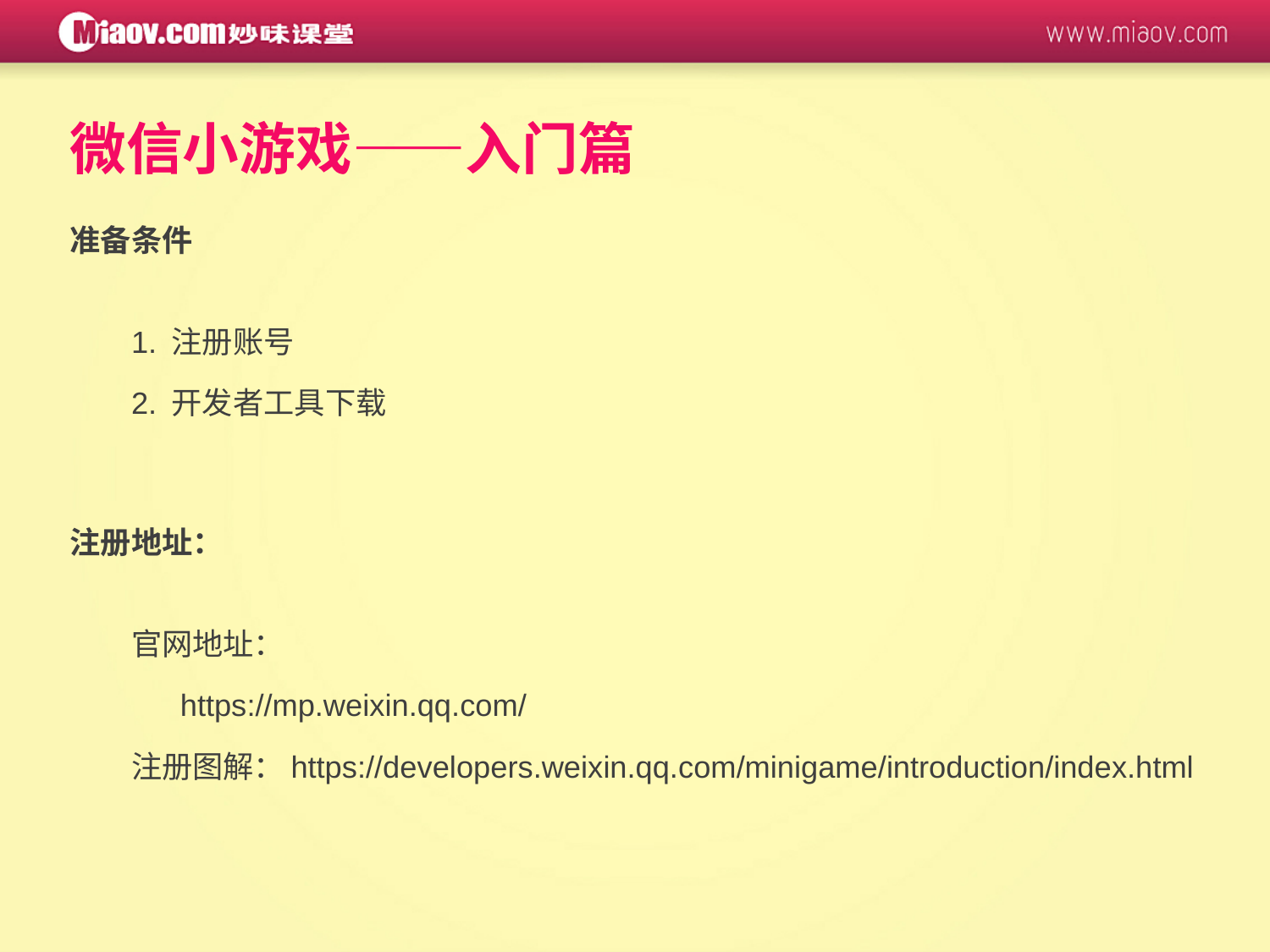

微信小游戏——入门篇

准备条件

1. 注册账号
2. 开发者工具下载

注册地址：

官网地址：
	https://mp.weixin.qq.com/
注册图解：	https://developers.weixin.qq.com/minigame/introduction/index.html